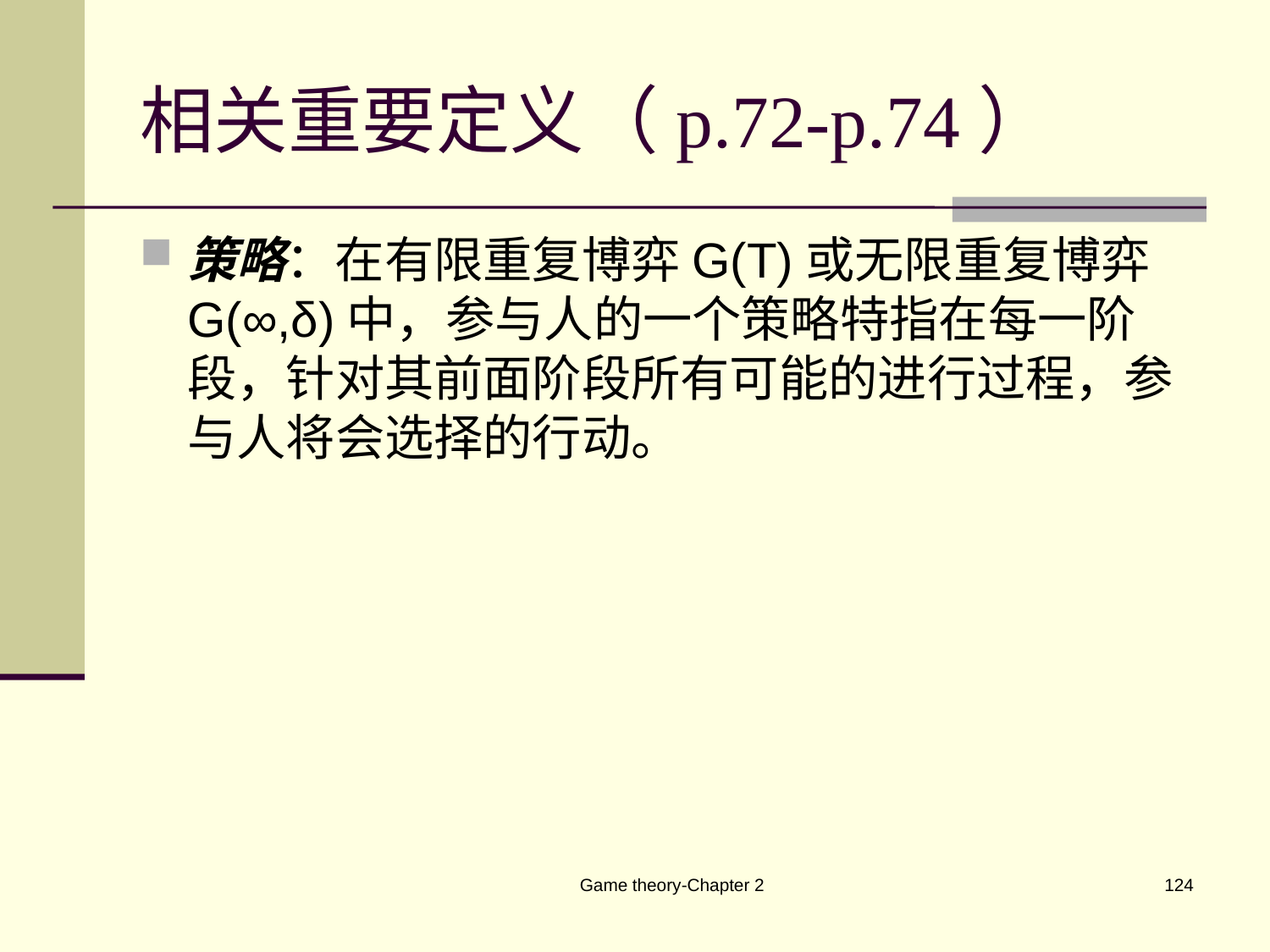

# 相关重要定义（p.72-p.74）
策略：在有限重复博弈G(T)或无限重复博弈G(∞,δ)中，参与人的一个策略特指在每一阶段，针对其前面阶段所有可能的进行过程，参与人将会选择的行动。
Game theory-Chapter 2
124